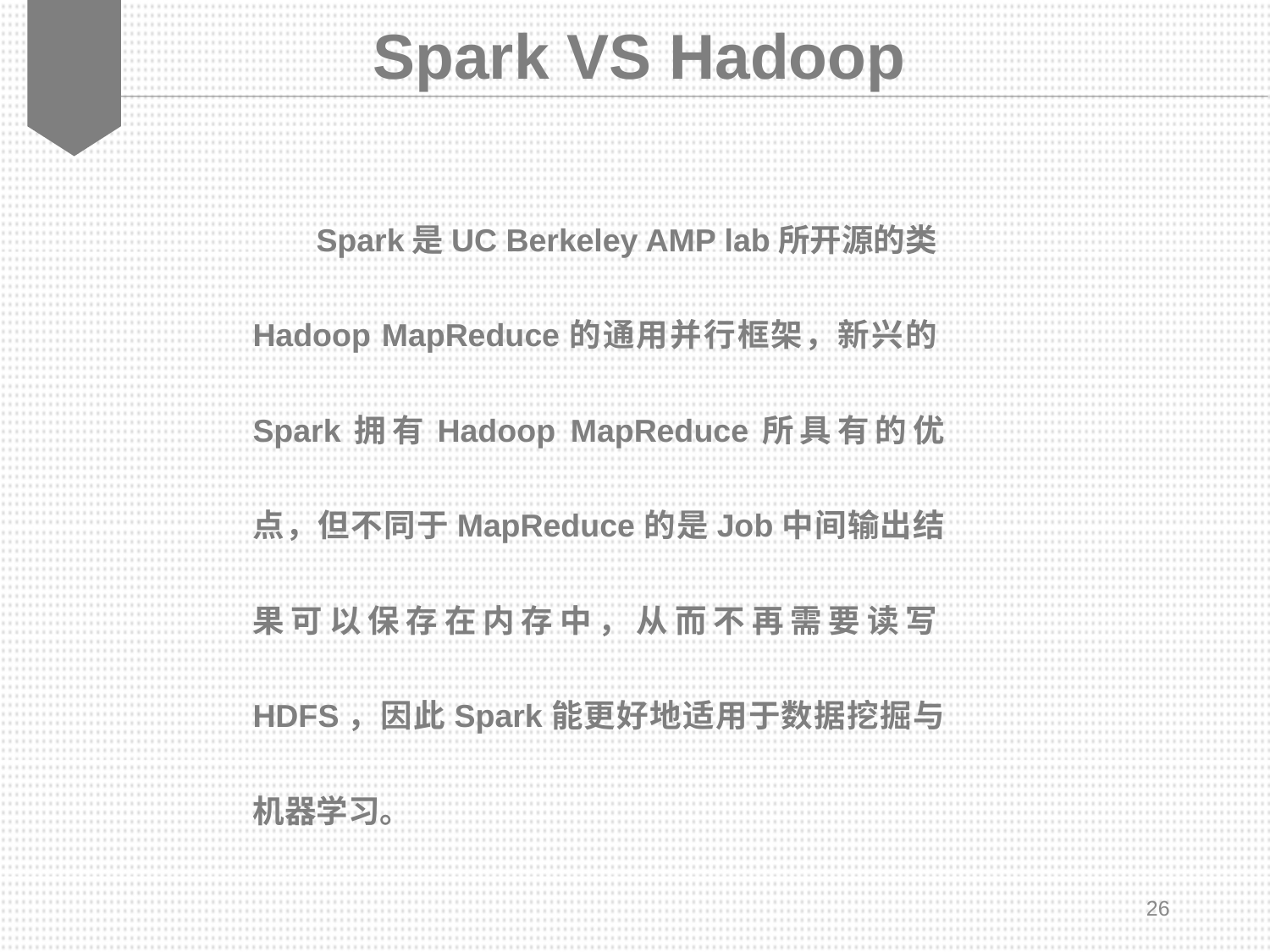

Spark VS Hadoop

Spark是UC Berkeley AMP lab所开源的类Hadoop MapReduce的通用并行框架，新兴的Spark拥有Hadoop MapReduce所具有的优点，但不同于MapReduce的是Job中间输出结果可以保存在内存中，从而不再需要读写HDFS，因此Spark能更好地适用于数据挖掘与机器学习。
26